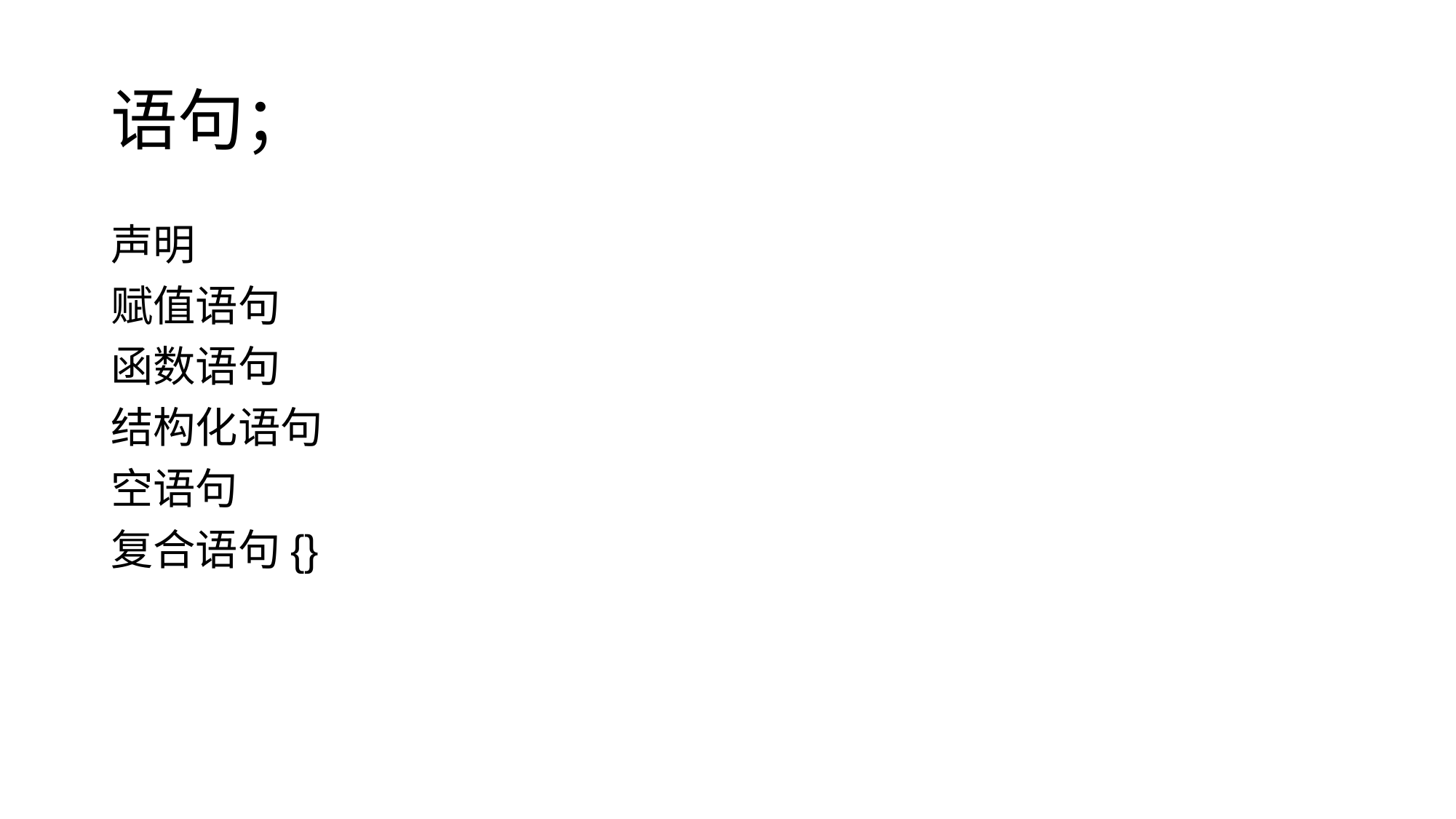

# 语句；
声明
赋值语句
函数语句
结构化语句
空语句
复合语句{}